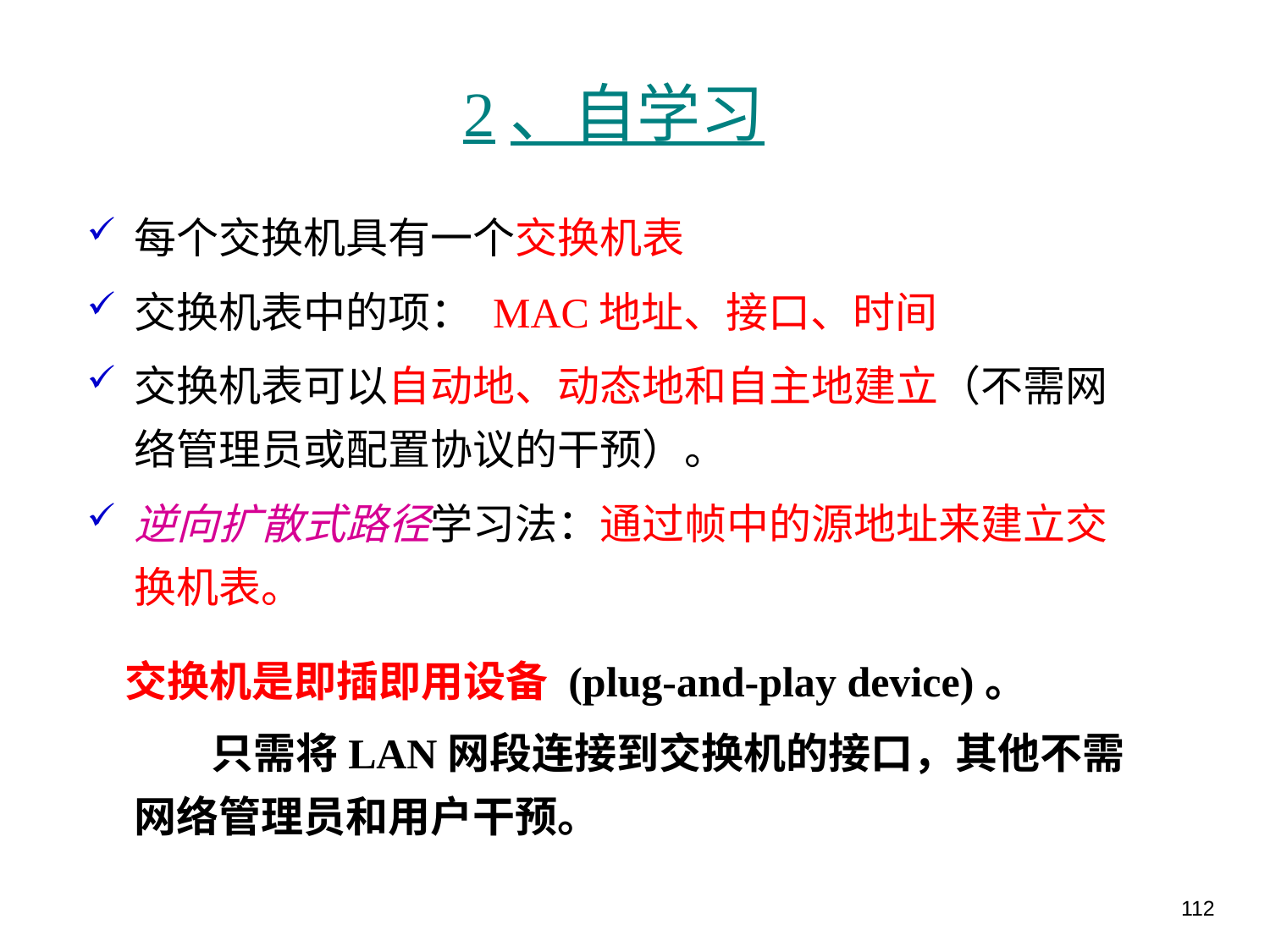

# 2、自学习
每个交换机具有一个交换机表
交换机表中的项： MAC地址、接口、时间
交换机表可以自动地、动态地和自主地建立（不需网络管理员或配置协议的干预）。
逆向扩散式路径学习法：通过帧中的源地址来建立交换机表。
   交换机是即插即用设备 (plug-and-play device)。
            只需将LAN网段连接到交换机的接口，其他不需网络管理员和用户干预。
112